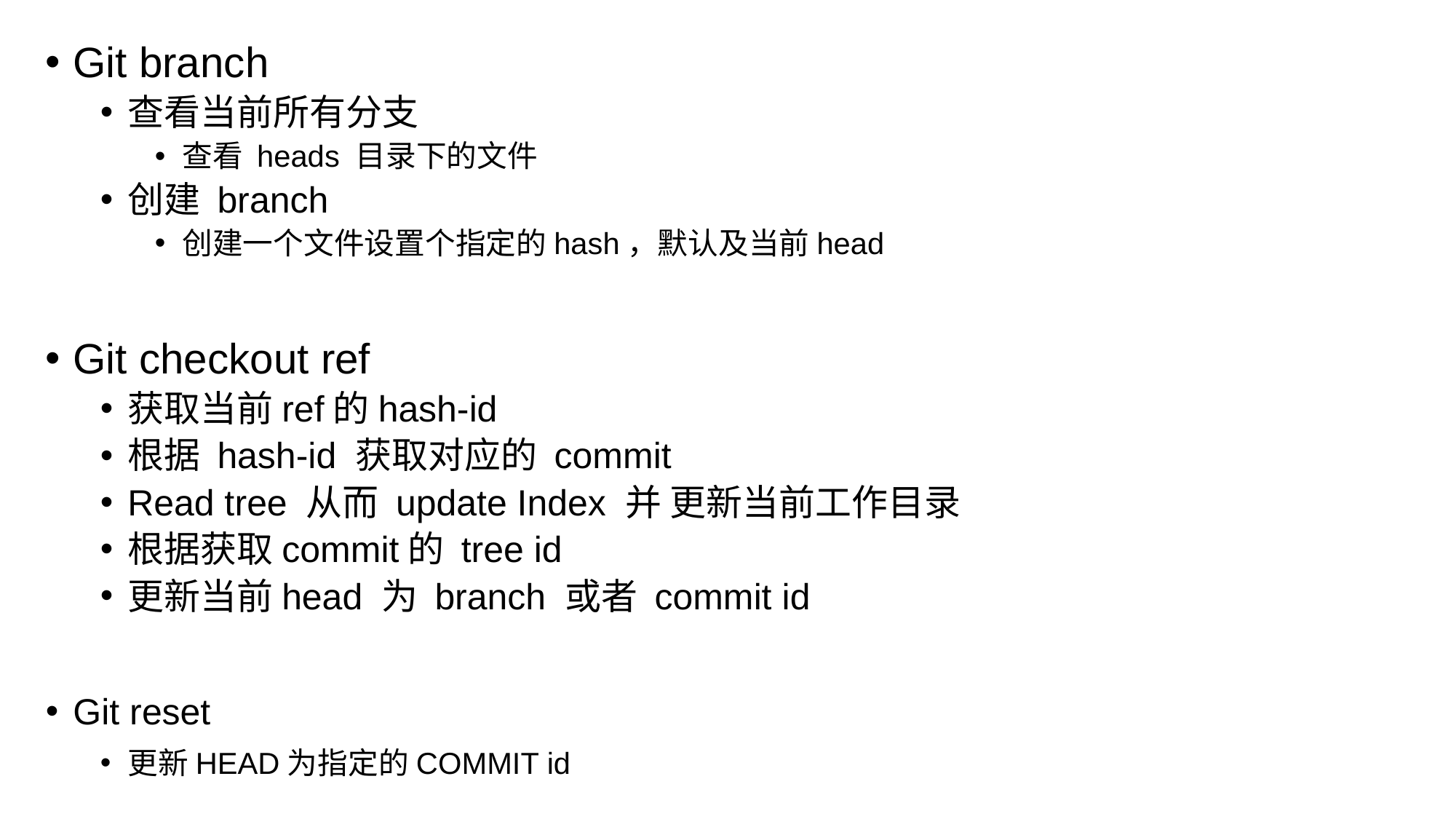

Git branch
查看当前所有分支
查看 heads 目录下的文件
创建 branch
创建一个文件设置个指定的hash，默认及当前head

Git checkout ref
获取当前ref的hash-id
根据 hash-id 获取对应的 commit
Read tree 从而 update Index 并 更新当前工作目录
根据获取commit的 tree id
更新当前head 为 branch 或者 commit id

Git reset
更新HEAD为指定的COMMIT id

#